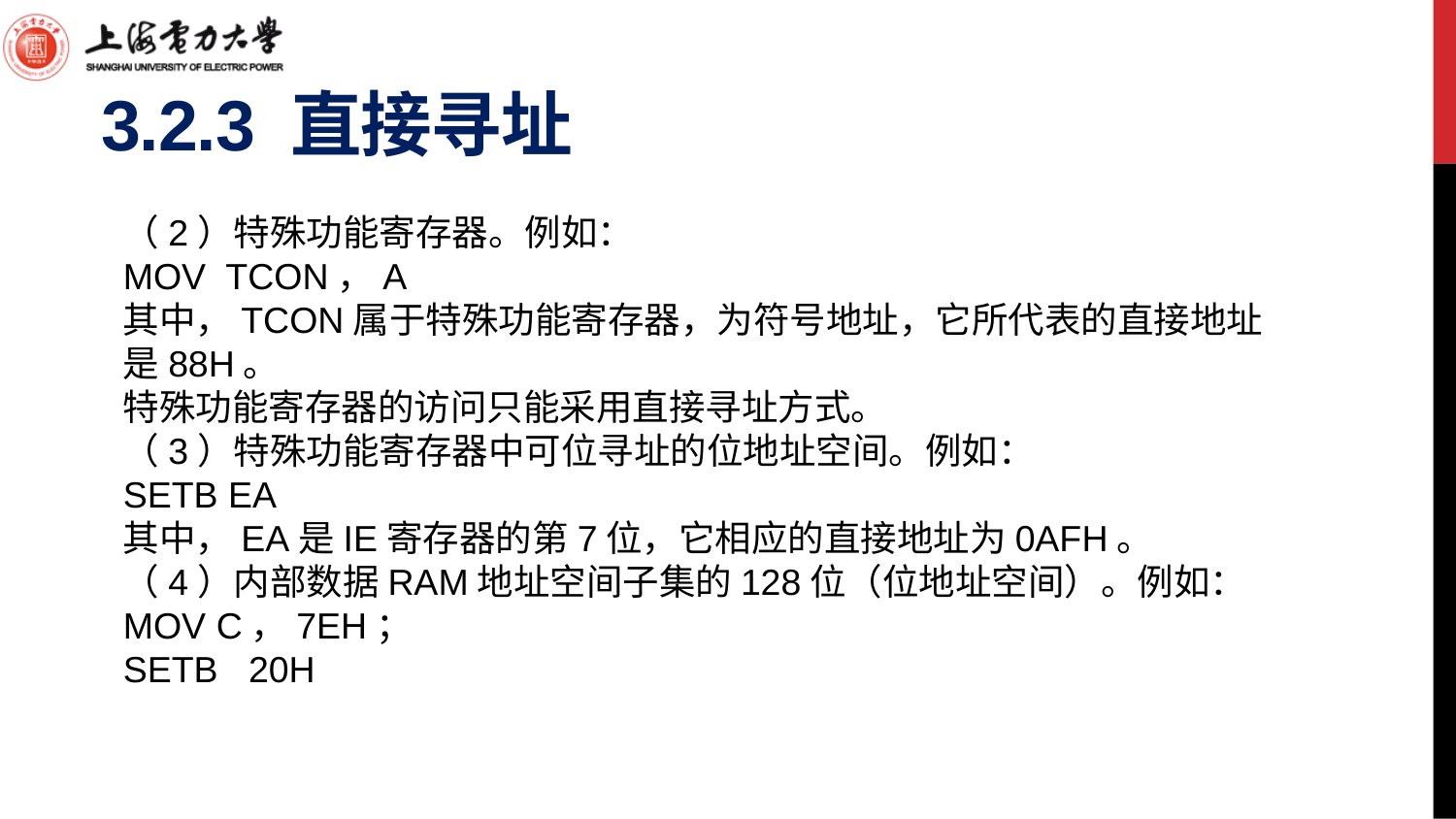

# 3.2.3 直接寻址
（2）特殊功能寄存器。例如：
MOV  TCON，A
其中，TCON属于特殊功能寄存器，为符号地址，它所代表的直接地址是88H。
特殊功能寄存器的访问只能采用直接寻址方式。
（3）特殊功能寄存器中可位寻址的位地址空间。例如：
SETB EA
其中，EA是IE寄存器的第7位，它相应的直接地址为0AFH。
（4）内部数据RAM地址空间子集的128位（位地址空间）。例如：
MOV C，7EH；
SETB   20H